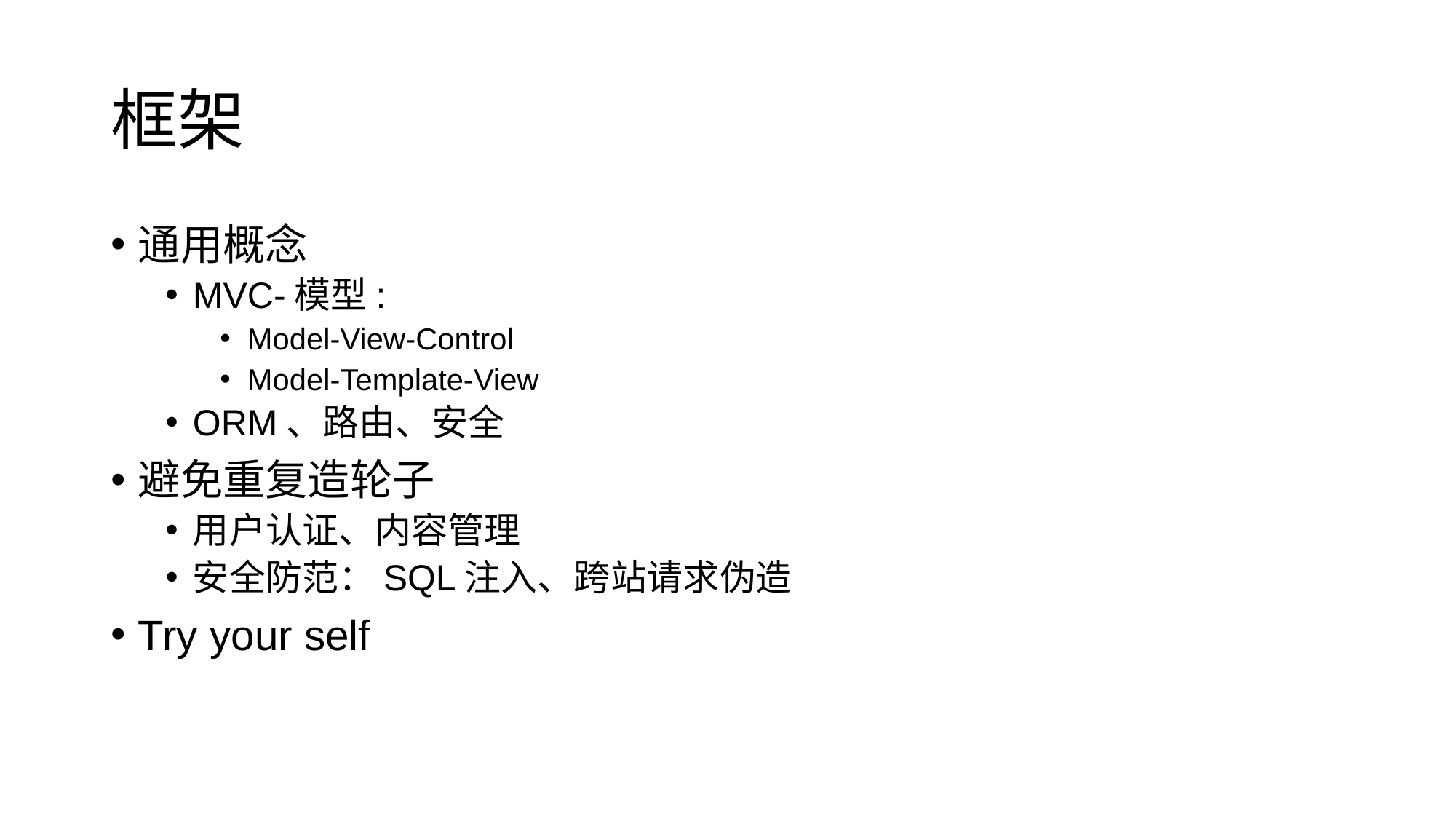

# 框架
通用概念
MVC-模型:
Model-View-Control
Model-Template-View
ORM、路由、安全
避免重复造轮子
用户认证、内容管理
安全防范：SQL注入、跨站请求伪造
Try your self